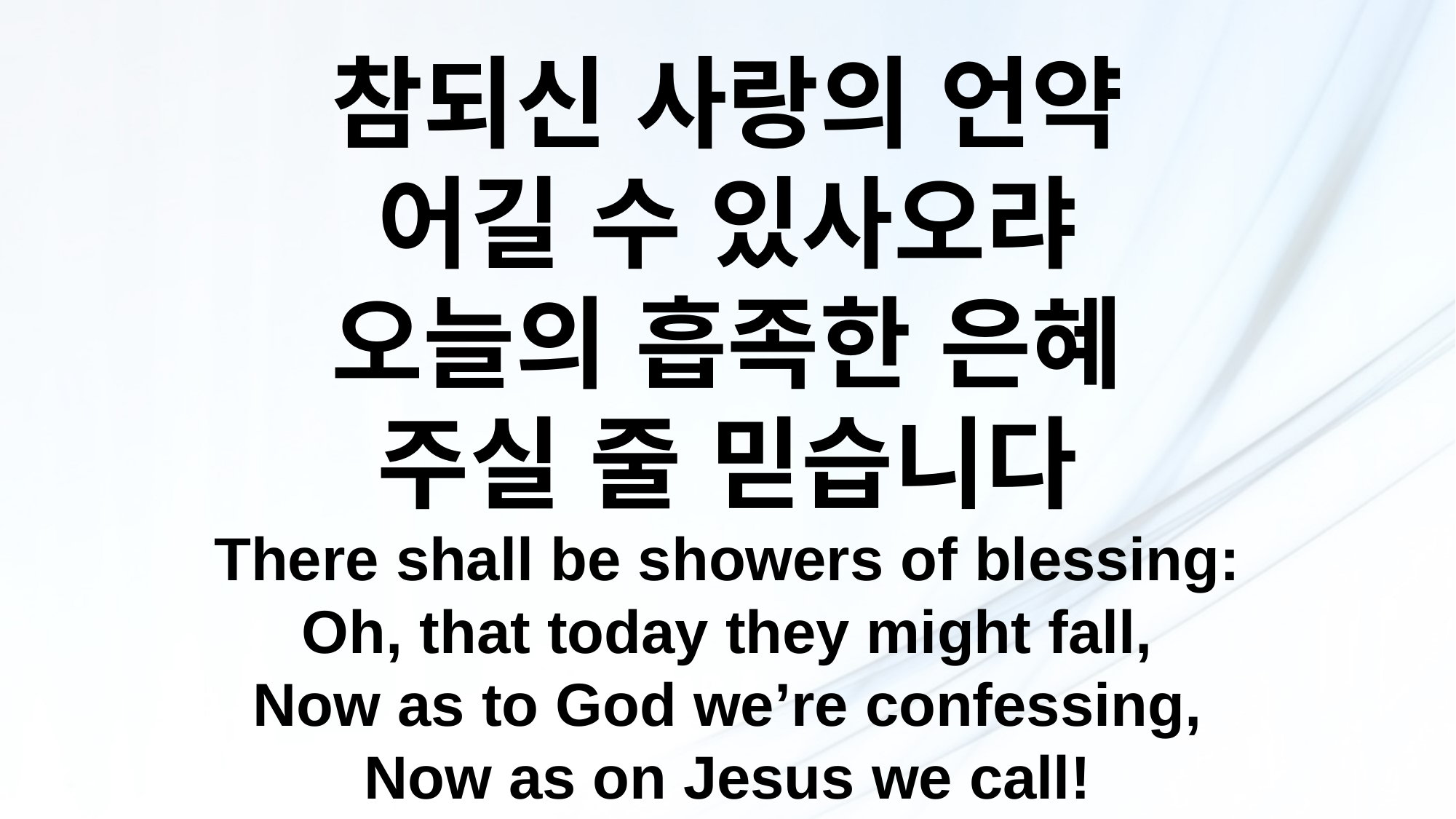

참되신 사랑의 언약
어길 수 있사오랴
오늘의 흡족한 은혜
주실 줄 믿습니다
There shall be showers of blessing:
Oh, that today they might fall,
Now as to God we’re confessing,
Now as on Jesus we call!